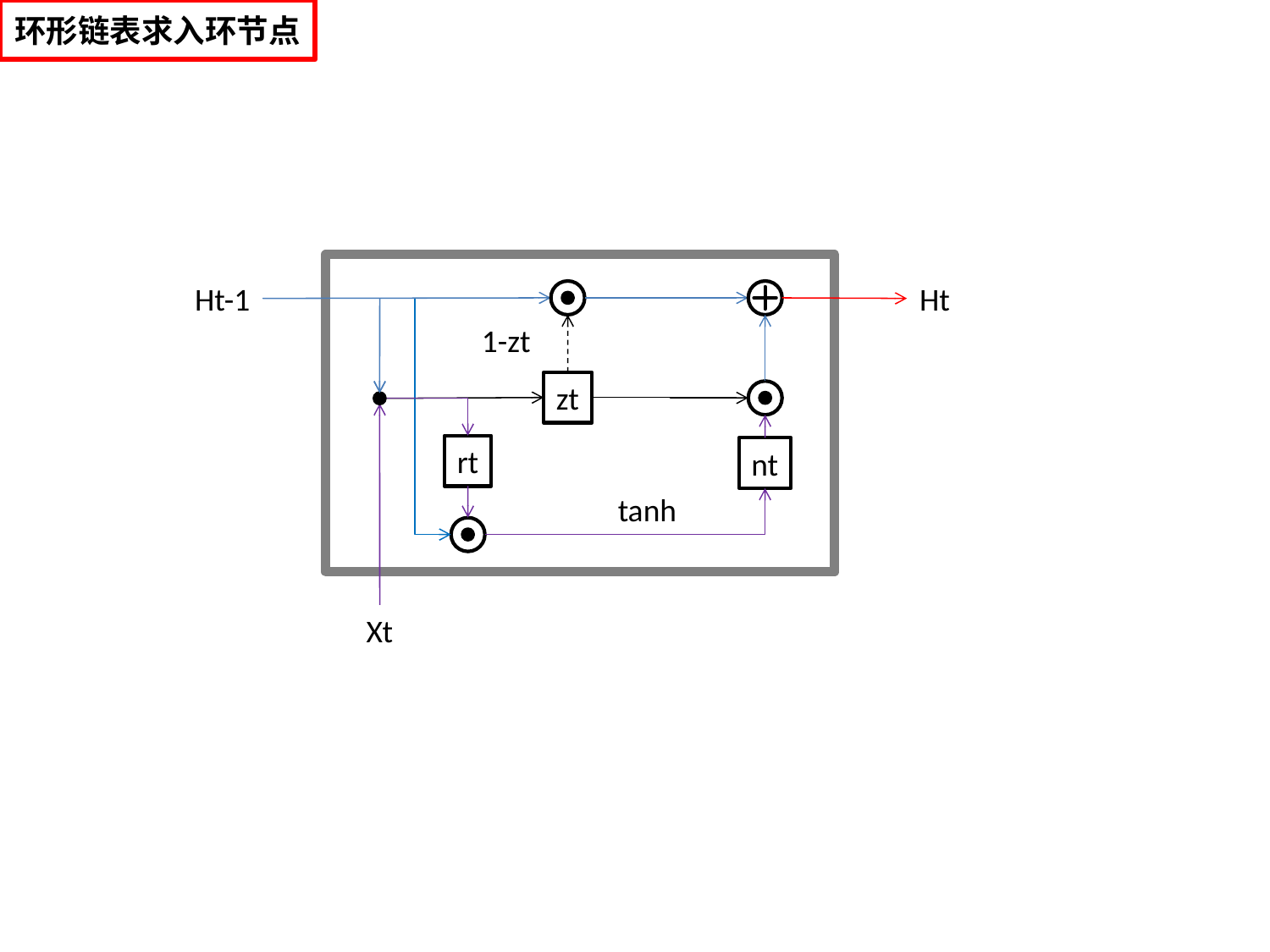

环形链表求入环节点

Ht-1
Ht

1-zt
zt

rt
nt
tanh

Xt